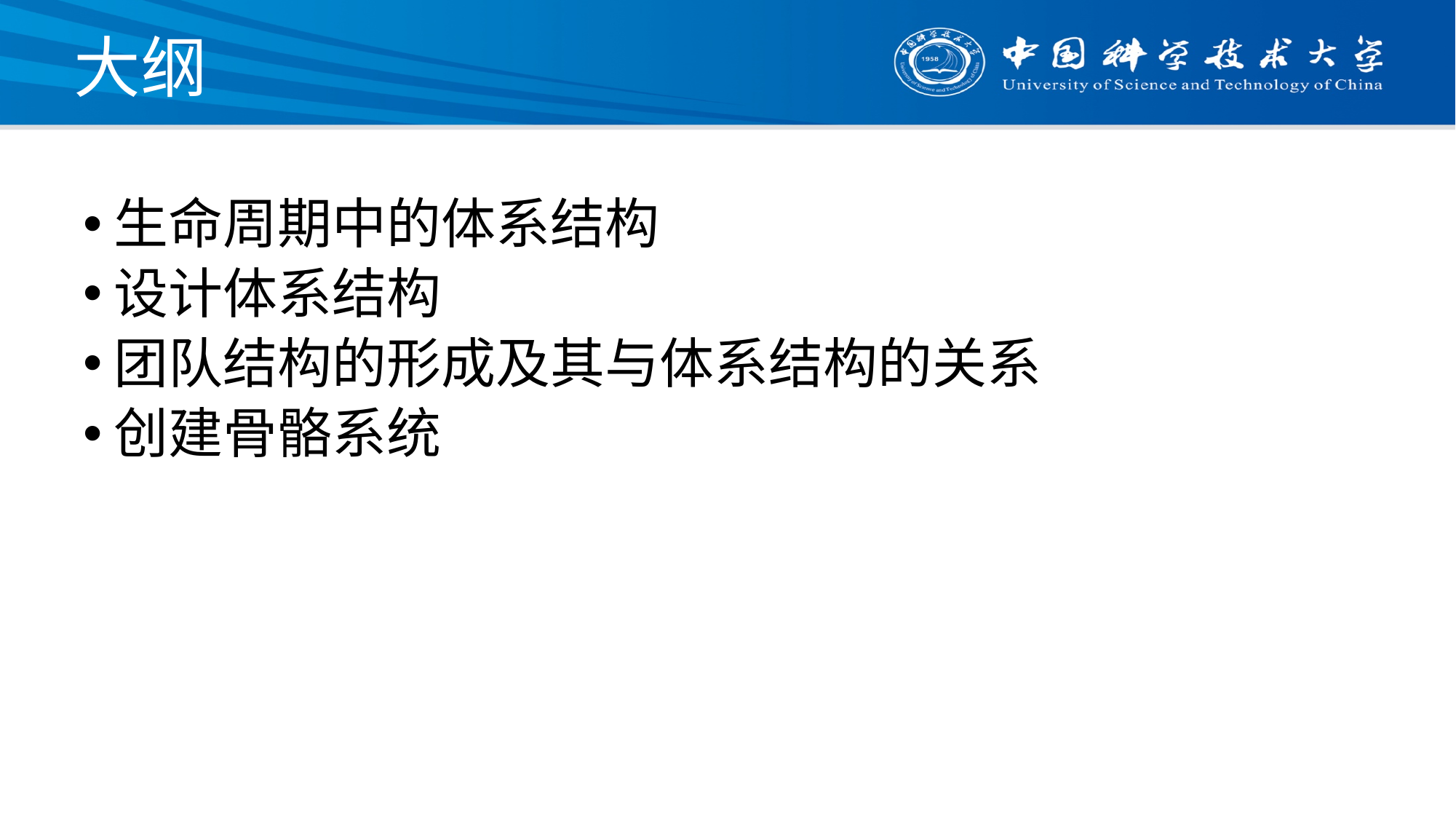

# 大纲
生命周期中的体系结构
设计体系结构
团队结构的形成及其与体系结构的关系
创建骨骼系统